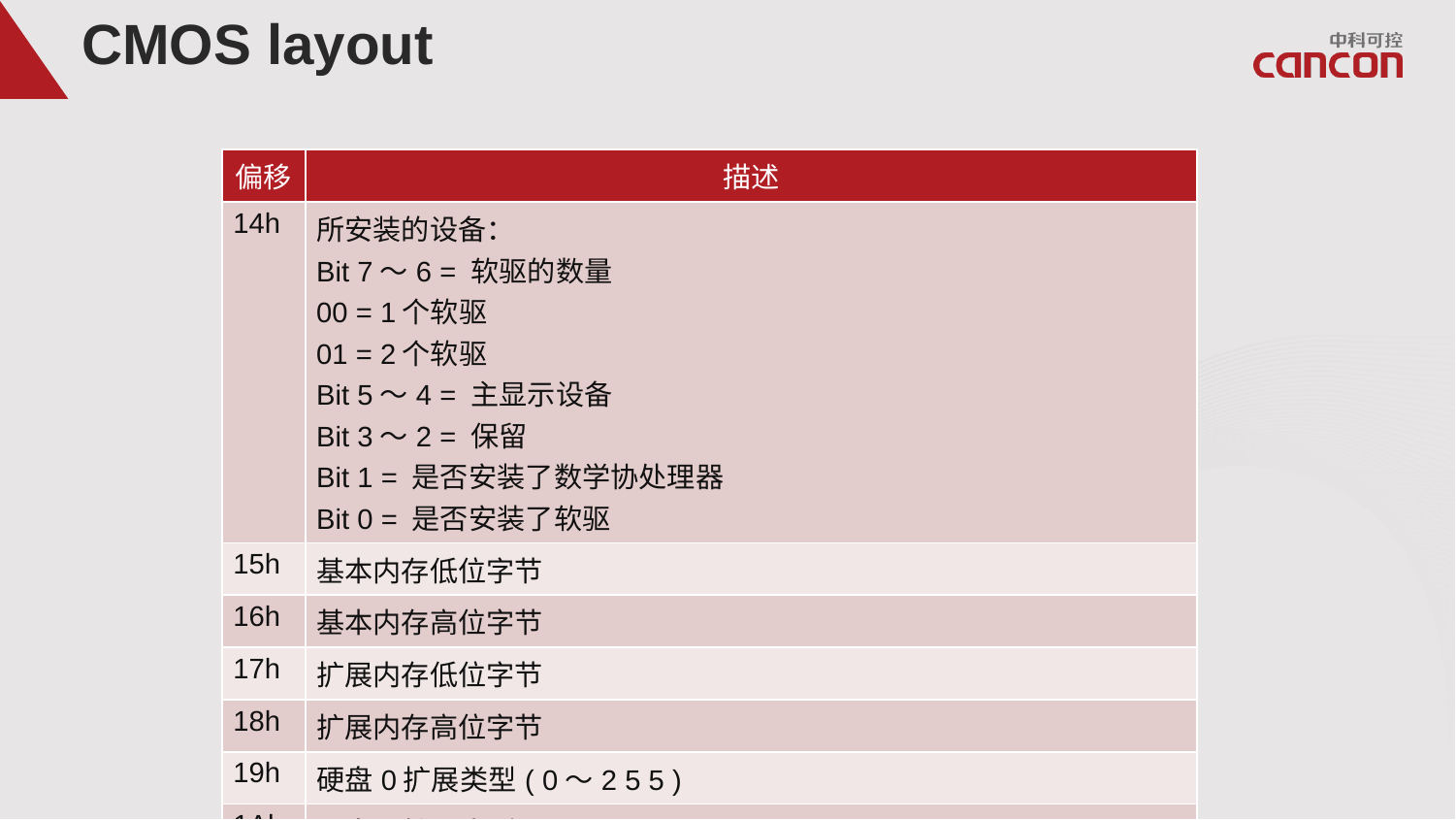

# CMOS layout
| 偏移 | 描述 |
| --- | --- |
| 14h | 所安装的设备： Bit 7～6 = 软驱的数量 00 = 1个软驱 01 = 2个软驱 Bit 5～4 = 主显示设备 Bit 3～2 = 保留 Bit 1 = 是否安装了数学协处理器 Bit 0 = 是否安装了软驱 |
| 15h | 基本内存低位字节 |
| 16h | 基本内存高位字节 |
| 17h | 扩展内存低位字节 |
| 18h | 扩展内存高位字节 |
| 19h | 硬盘0扩展类型( 0～2 5 5 ) |
| 1Ah | 硬盘1扩展类型( 0～2 5 5 ) |